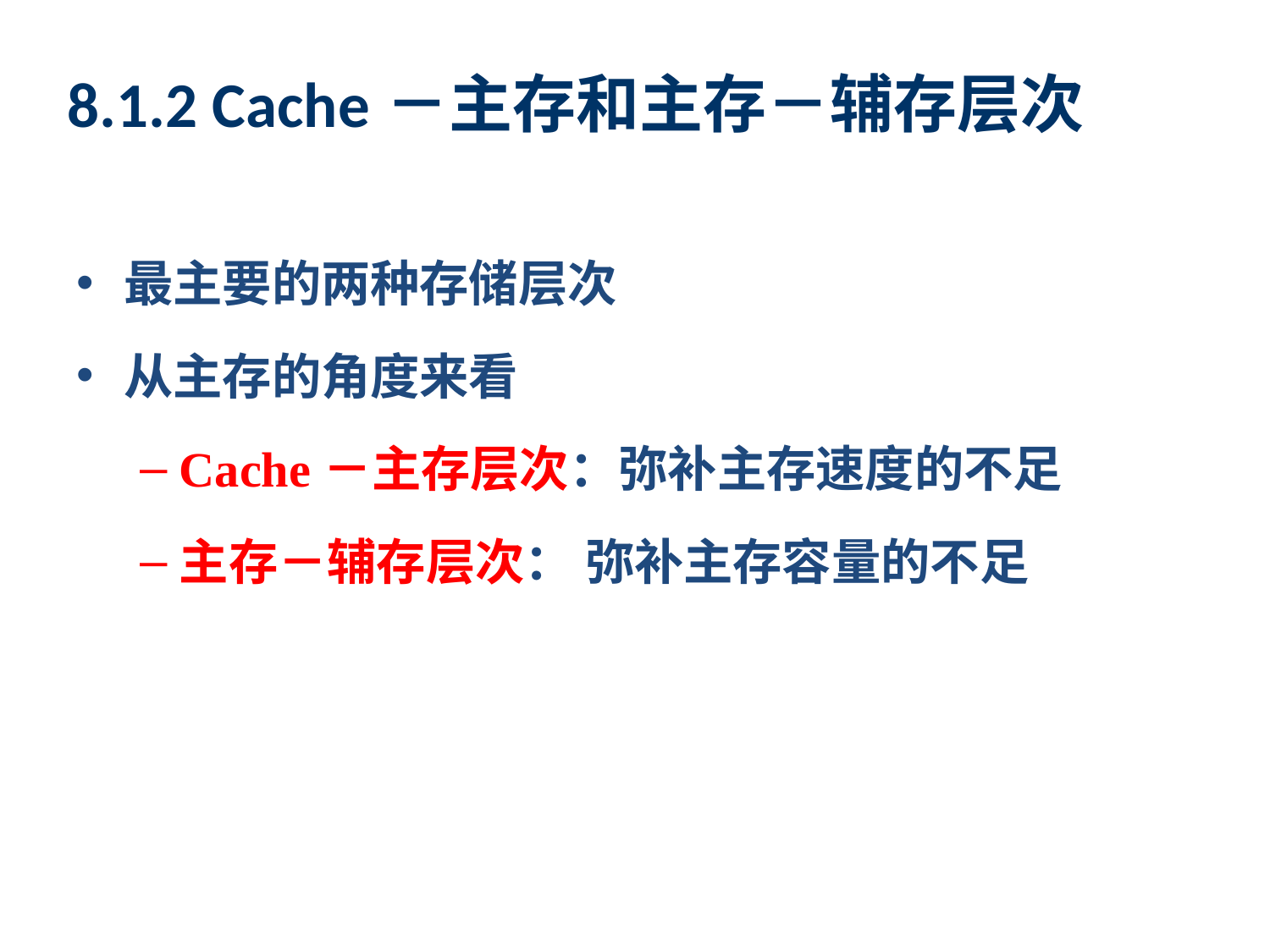

# 8.1.2 Cache－主存和主存－辅存层次
最主要的两种存储层次
从主存的角度来看
Cache－主存层次：弥补主存速度的不足
主存－辅存层次： 弥补主存容量的不足